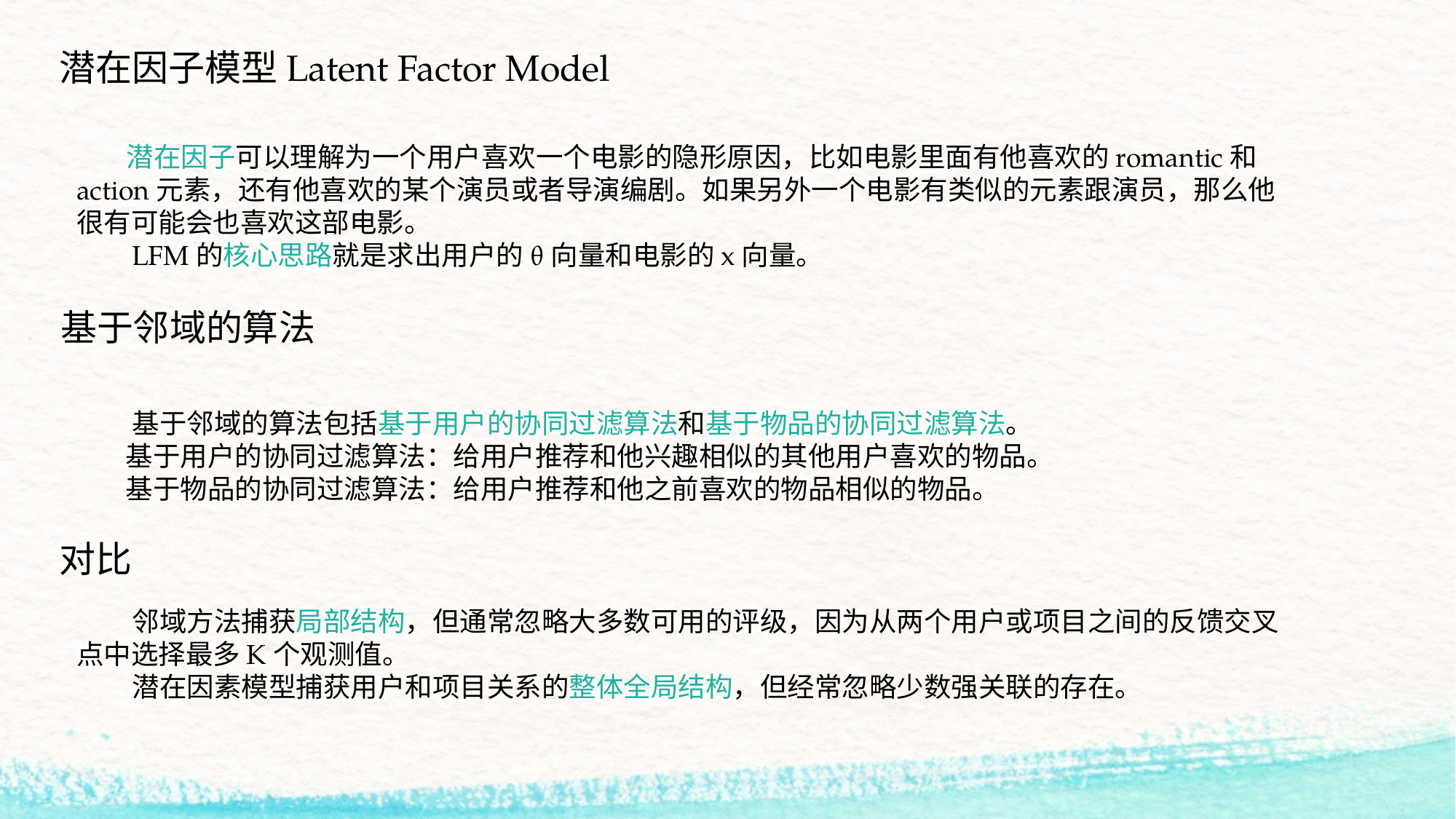

潜在因子模型Latent Factor Model
       潜在因子可以理解为一个用户喜欢一个电影的隐形原因，比如电影里面有他喜欢的romantic和action元素，还有他喜欢的某个演员或者导演编剧。如果另外一个电影有类似的元素跟演员，那么他很有可能会也喜欢这部电影。
        LFM的核心思路就是求出用户的θ向量和电影的x向量。
基于邻域的算法
        基于邻域的算法包括基于用户的协同过滤算法和基于物品的协同过滤算法。 
        基于用户的协同过滤算法：给用户推荐和他兴趣相似的其他用户喜欢的物品。 
        基于物品的协同过滤算法：给用户推荐和他之前喜欢的物品相似的物品。
对比
        邻域方法捕获局部结构，但通常忽略大多数可用的评级，因为从两个用户或项目之间的反馈交叉点中选择最多K个观测值。
        潜在因素模型捕获用户和项目关系的整体全局结构，但经常忽略少数强关联的存在。